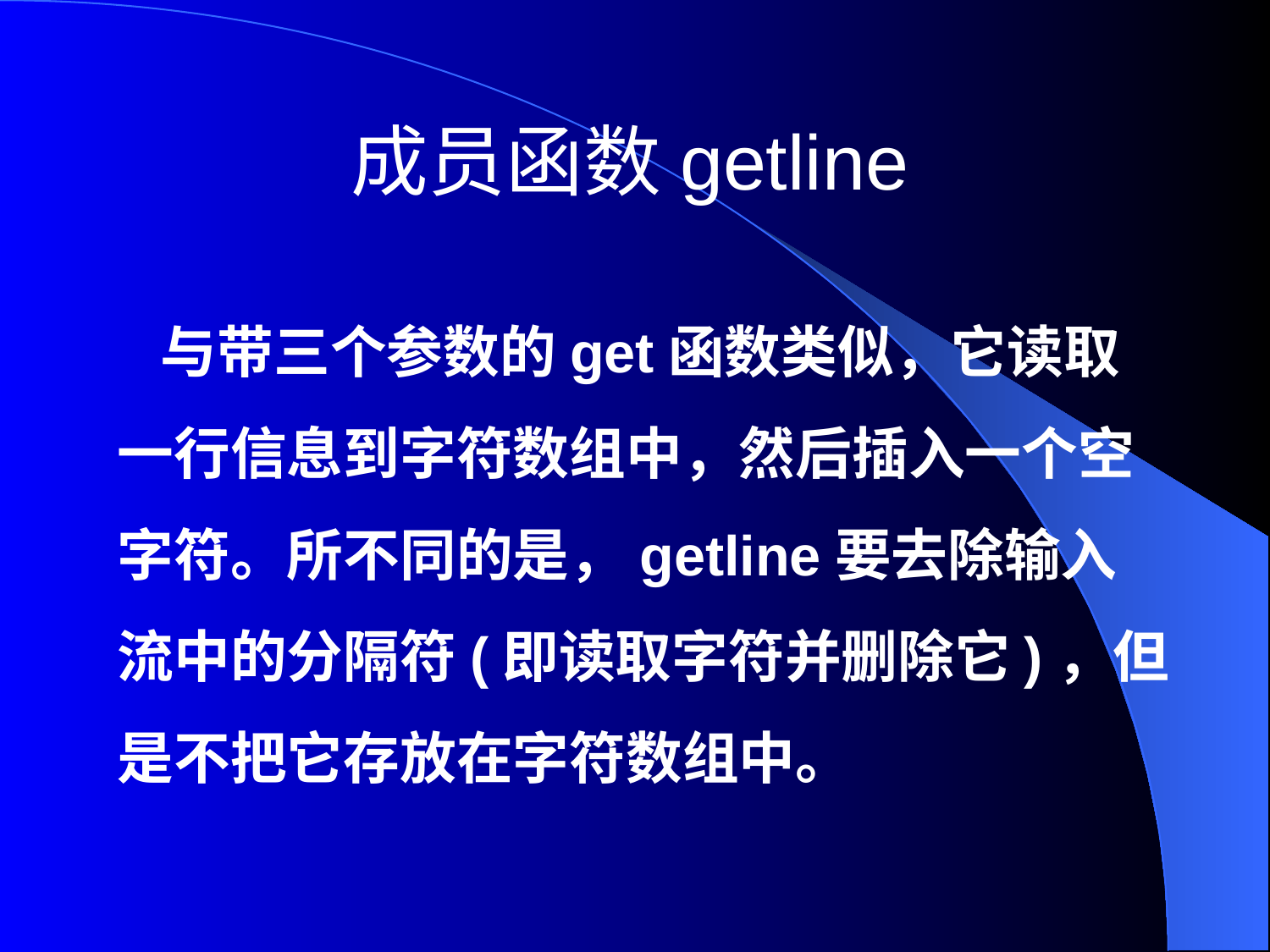

# 成员函数getline
与带三个参数的get函数类似，它读取一行信息到字符数组中，然后插入一个空字符。所不同的是，getline要去除输入流中的分隔符(即读取字符并删除它)，但是不把它存放在字符数组中。